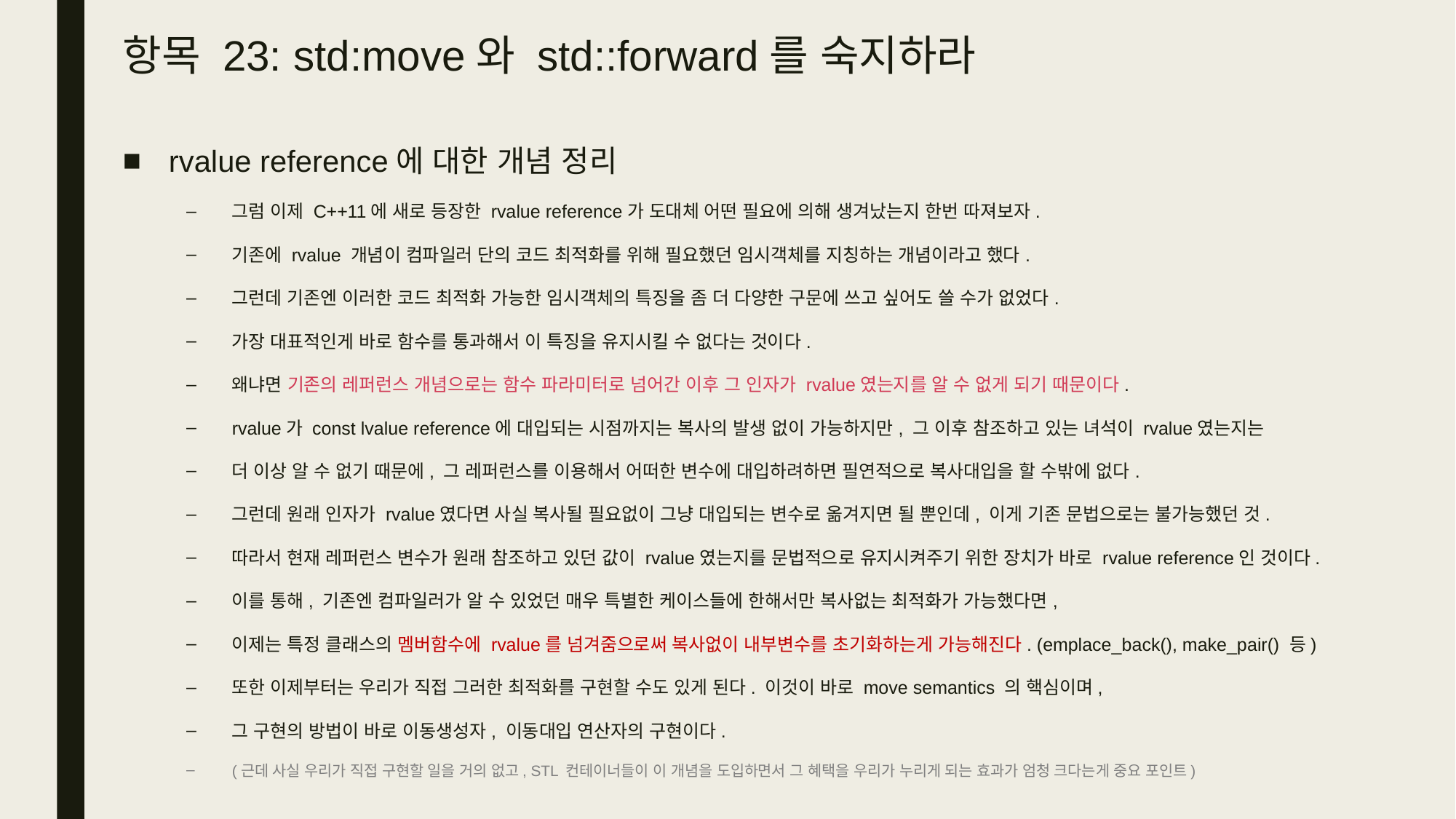

# 항목 23: std:move와 std::forward를 숙지하라
rvalue reference에 대한 개념 정리
그럼 이제 C++11에 새로 등장한 rvalue reference가 도대체 어떤 필요에 의해 생겨났는지 한번 따져보자.
기존에 rvalue 개념이 컴파일러 단의 코드 최적화를 위해 필요했던 임시객체를 지칭하는 개념이라고 했다.
그런데 기존엔 이러한 코드 최적화 가능한 임시객체의 특징을 좀 더 다양한 구문에 쓰고 싶어도 쓸 수가 없었다.
가장 대표적인게 바로 함수를 통과해서 이 특징을 유지시킬 수 없다는 것이다.
왜냐면 기존의 레퍼런스 개념으로는 함수 파라미터로 넘어간 이후 그 인자가 rvalue였는지를 알 수 없게 되기 때문이다.
rvalue가 const lvalue reference에 대입되는 시점까지는 복사의 발생 없이 가능하지만, 그 이후 참조하고 있는 녀석이 rvalue였는지는
더 이상 알 수 없기 때문에, 그 레퍼런스를 이용해서 어떠한 변수에 대입하려하면 필연적으로 복사대입을 할 수밖에 없다.
그런데 원래 인자가 rvalue였다면 사실 복사될 필요없이 그냥 대입되는 변수로 옮겨지면 될 뿐인데, 이게 기존 문법으로는 불가능했던 것.
따라서 현재 레퍼런스 변수가 원래 참조하고 있던 값이 rvalue였는지를 문법적으로 유지시켜주기 위한 장치가 바로 rvalue reference인 것이다.
이를 통해, 기존엔 컴파일러가 알 수 있었던 매우 특별한 케이스들에 한해서만 복사없는 최적화가 가능했다면,
이제는 특정 클래스의 멤버함수에 rvalue를 넘겨줌으로써 복사없이 내부변수를 초기화하는게 가능해진다. (emplace_back(), make_pair() 등)
또한 이제부터는 우리가 직접 그러한 최적화를 구현할 수도 있게 된다. 이것이 바로 move semantics 의 핵심이며,
그 구현의 방법이 바로 이동생성자, 이동대입 연산자의 구현이다.
(근데 사실 우리가 직접 구현할 일을 거의 없고, STL 컨테이너들이 이 개념을 도입하면서 그 혜택을 우리가 누리게 되는 효과가 엄청 크다는게 중요 포인트)